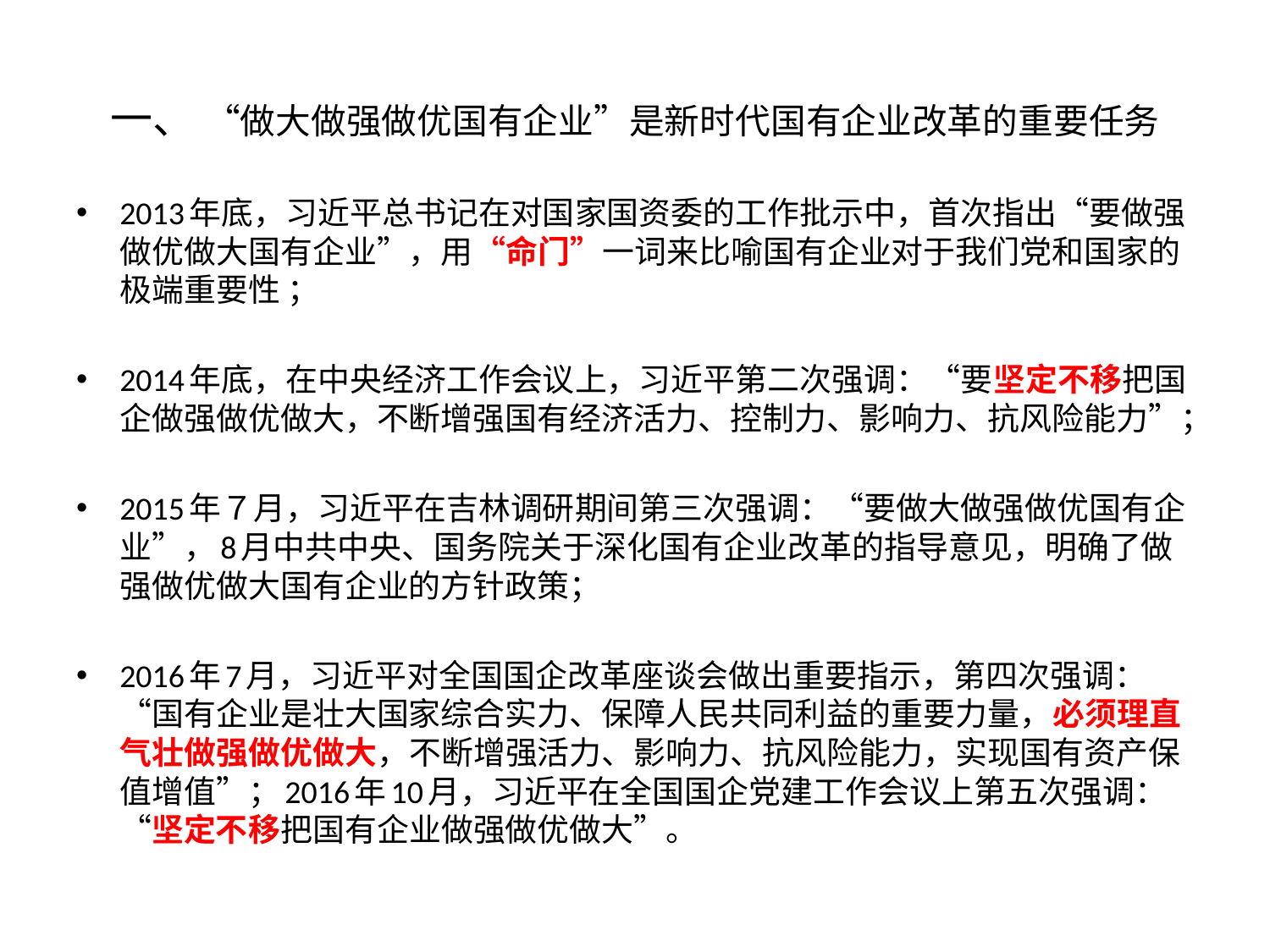

# 一、 “做大做强做优国有企业”是新时代国有企业改革的重要任务
2013年底，习近平总书记在对国家国资委的工作批示中，首次指出“要做强做优做大国有企业”，用“命门”一词来比喻国有企业对于我们党和国家的极端重要性 ；

2014年底，在中央经济工作会议上，习近平第二次强调：“要坚定不移把国企做强做优做大，不断增强国有经济活力、控制力、影响力、抗风险能力”；

2015年７月，习近平在吉林调研期间第三次强调：“要做大做强做优国有企业”，8月中共中央、国务院关于深化国有企业改革的指导意见，明确了做强做优做大国有企业的方针政策；

2016年7月，习近平对全国国企改革座谈会做出重要指示，第四次强调：“国有企业是壮大国家综合实力、保障人民共同利益的重要力量，必须理直气壮做强做优做大，不断增强活力、影响力、抗风险能力，实现国有资产保值增值”；2016年10月，习近平在全国国企党建工作会议上第五次强调：“坚定不移把国有企业做强做优做大”。